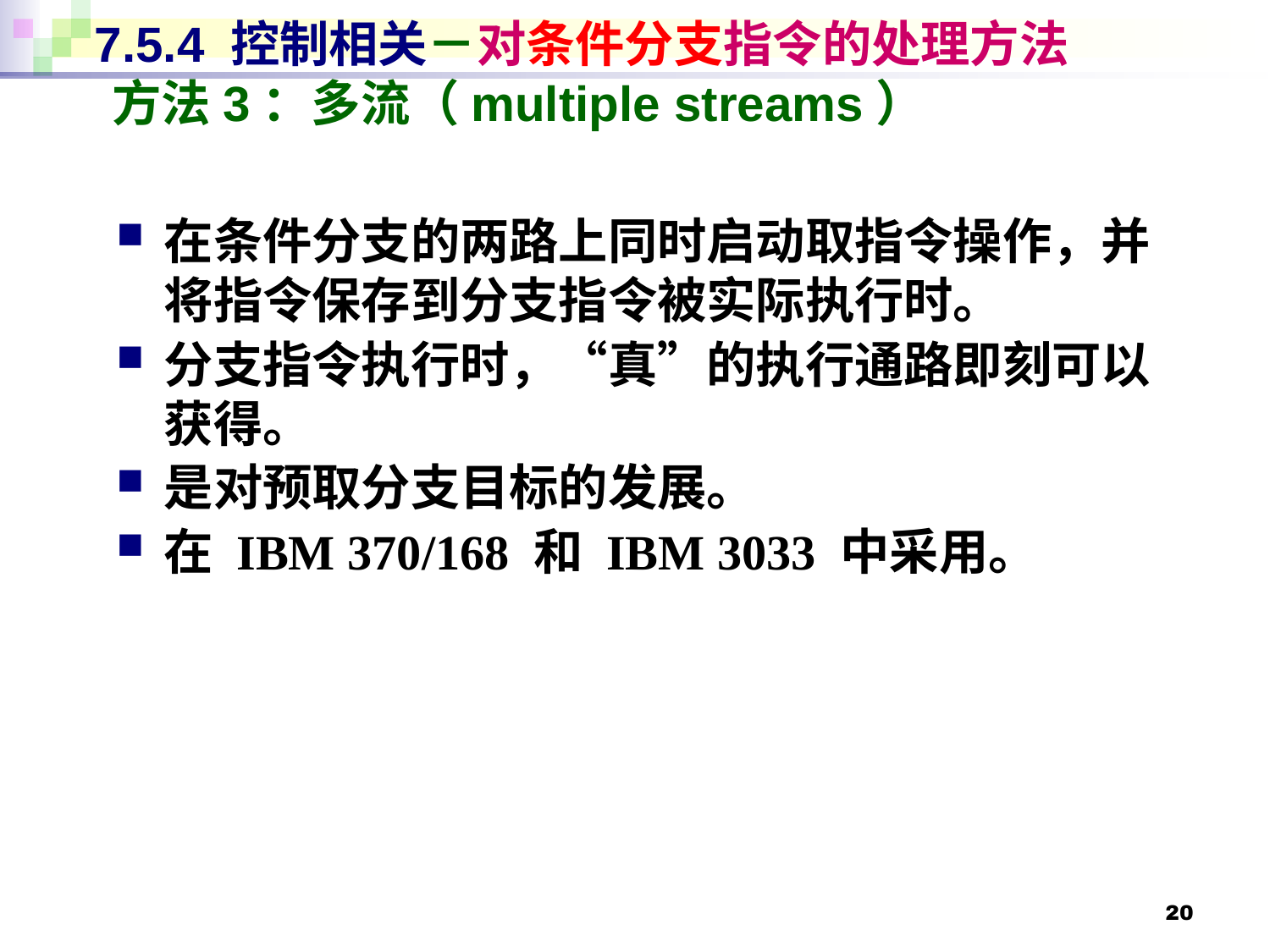

# 7.5.4 控制相关－对条件分支指令的处理方法
方法3：多流（multiple streams）
在条件分支的两路上同时启动取指令操作，并将指令保存到分支指令被实际执行时。
分支指令执行时，“真”的执行通路即刻可以获得。
是对预取分支目标的发展。
在 IBM 370/168 和 IBM 3033 中采用。
20